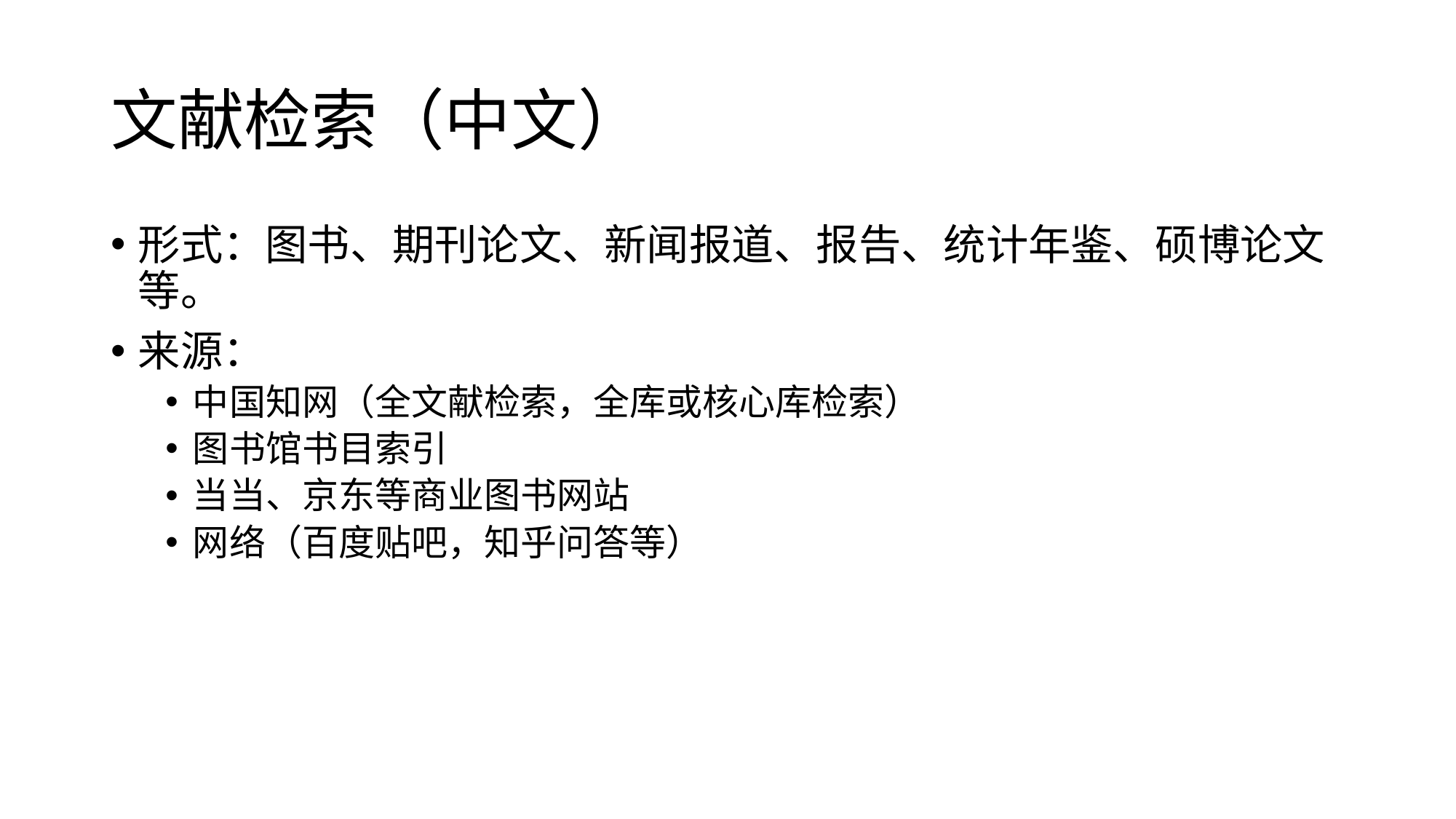

# 文献检索（中文）
形式：图书、期刊论文、新闻报道、报告、统计年鉴、硕博论文等。
来源：
中国知网（全文献检索，全库或核心库检索）
图书馆书目索引
当当、京东等商业图书网站
网络（百度贴吧，知乎问答等）